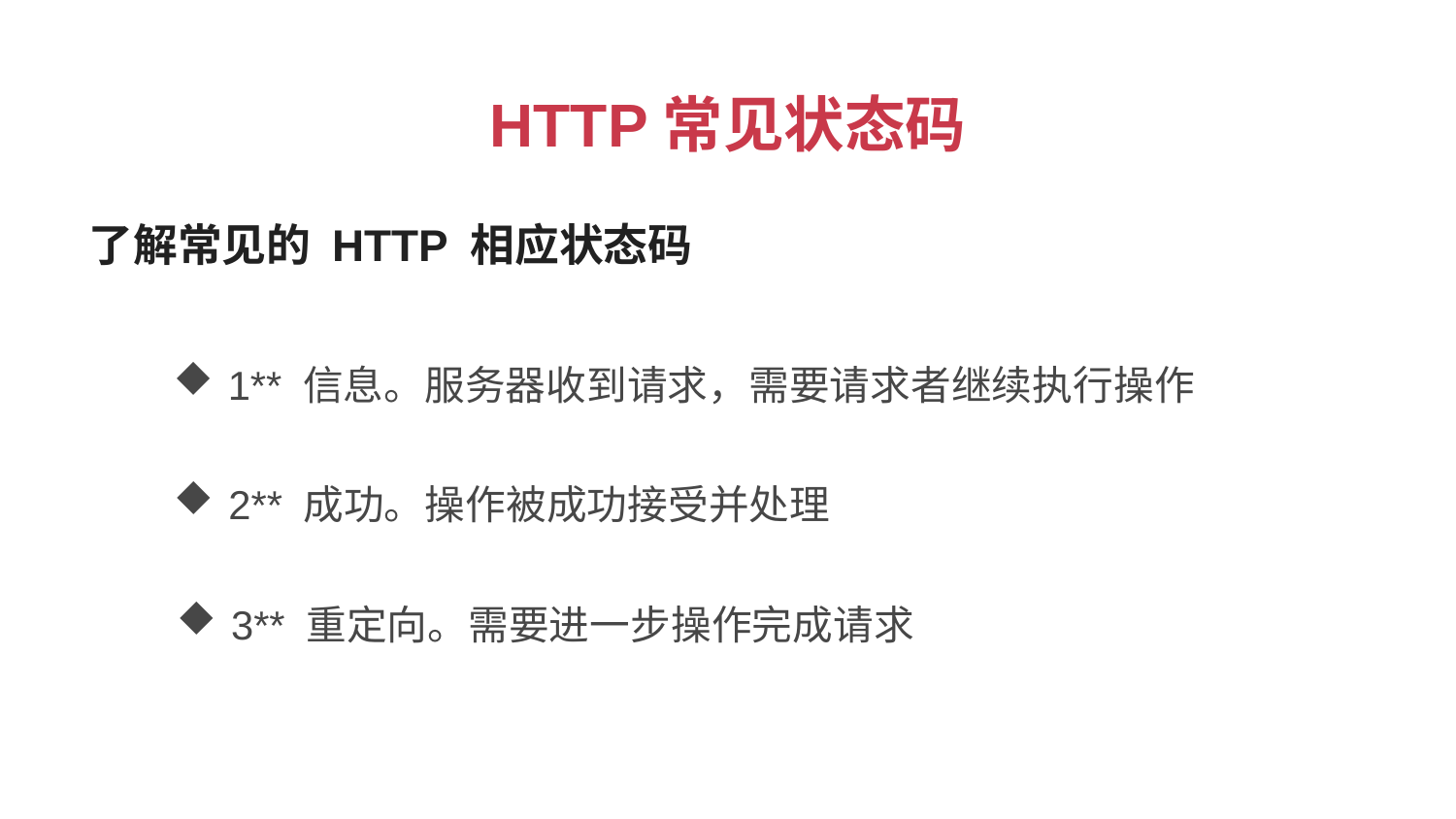

HTTP常见状态码
了解常见的 HTTP 相应状态码
1** 信息。服务器收到请求，需要请求者继续执行操作
2** 成功。操作被成功接受并处理
3** 重定向。需要进一步操作完成请求